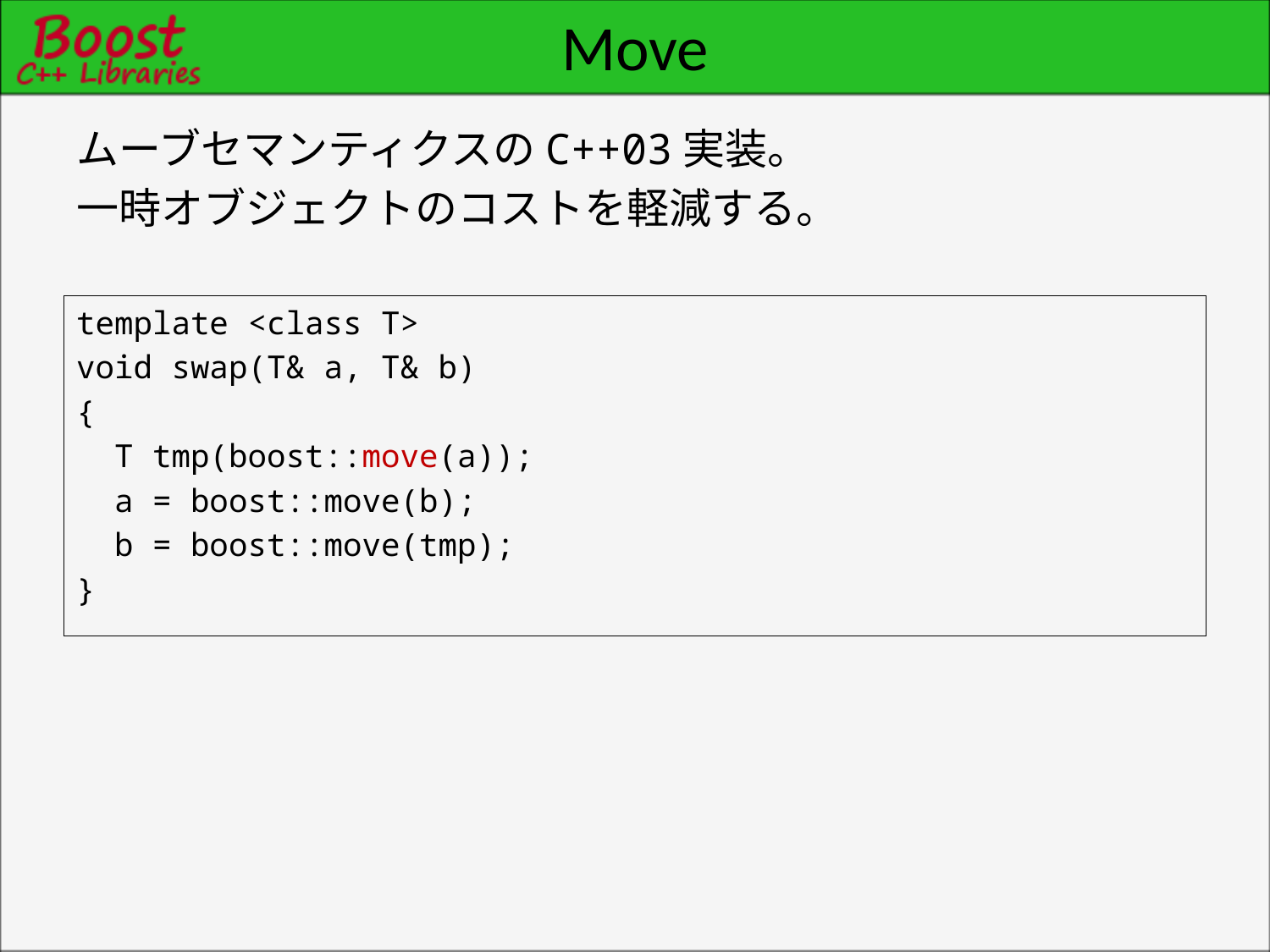

# Move
ムーブセマンティクスのC++03実装。
一時オブジェクトのコストを軽減する。
template <class T>
void swap(T& a, T& b)
{
  T tmp(boost::move(a));
  a = boost::move(b);
  b = boost::move(tmp);
}